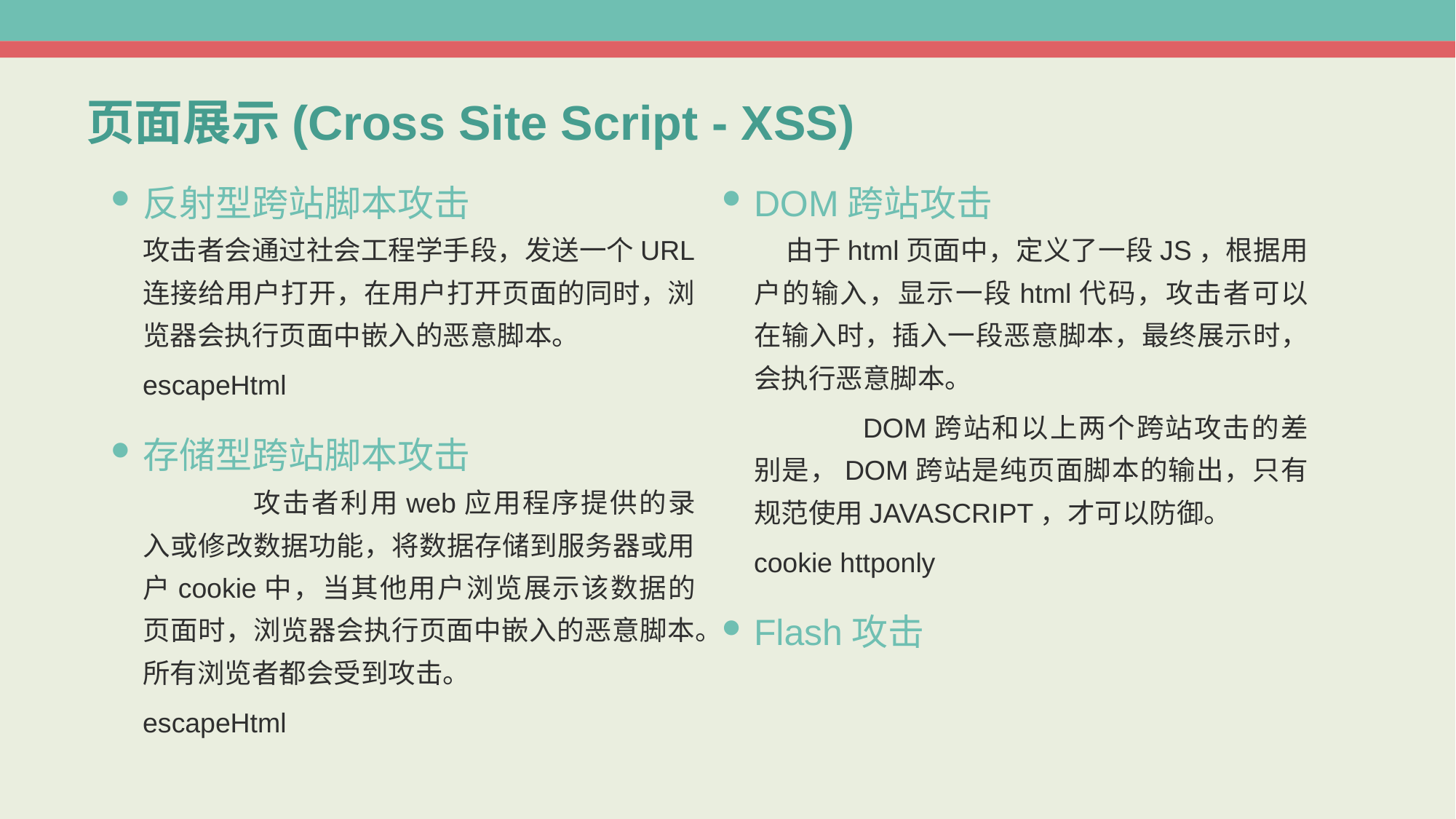

# 页面展示(Cross Site Script - XSS)
反射型跨站脚本攻击
攻击者会通过社会工程学手段，发送一个URL连接给用户打开，在用户打开页面的同时，浏览器会执行页面中嵌入的恶意脚本。
escapeHtml
存储型跨站脚本攻击
	攻击者利用web应用程序提供的录入或修改数据功能，将数据存储到服务器或用户cookie中，当其他用户浏览展示该数据的页面时，浏览器会执行页面中嵌入的恶意脚本。所有浏览者都会受到攻击。
escapeHtml
DOM跨站攻击
    由于html页面中，定义了一段JS，根据用户的输入，显示一段html代码，攻击者可以在输入时，插入一段恶意脚本，最终展示时，会执行恶意脚本。
	DOM跨站和以上两个跨站攻击的差别是，DOM跨站是纯页面脚本的输出，只有规范使用JAVASCRIPT，才可以防御。
cookie httponly
Flash攻击